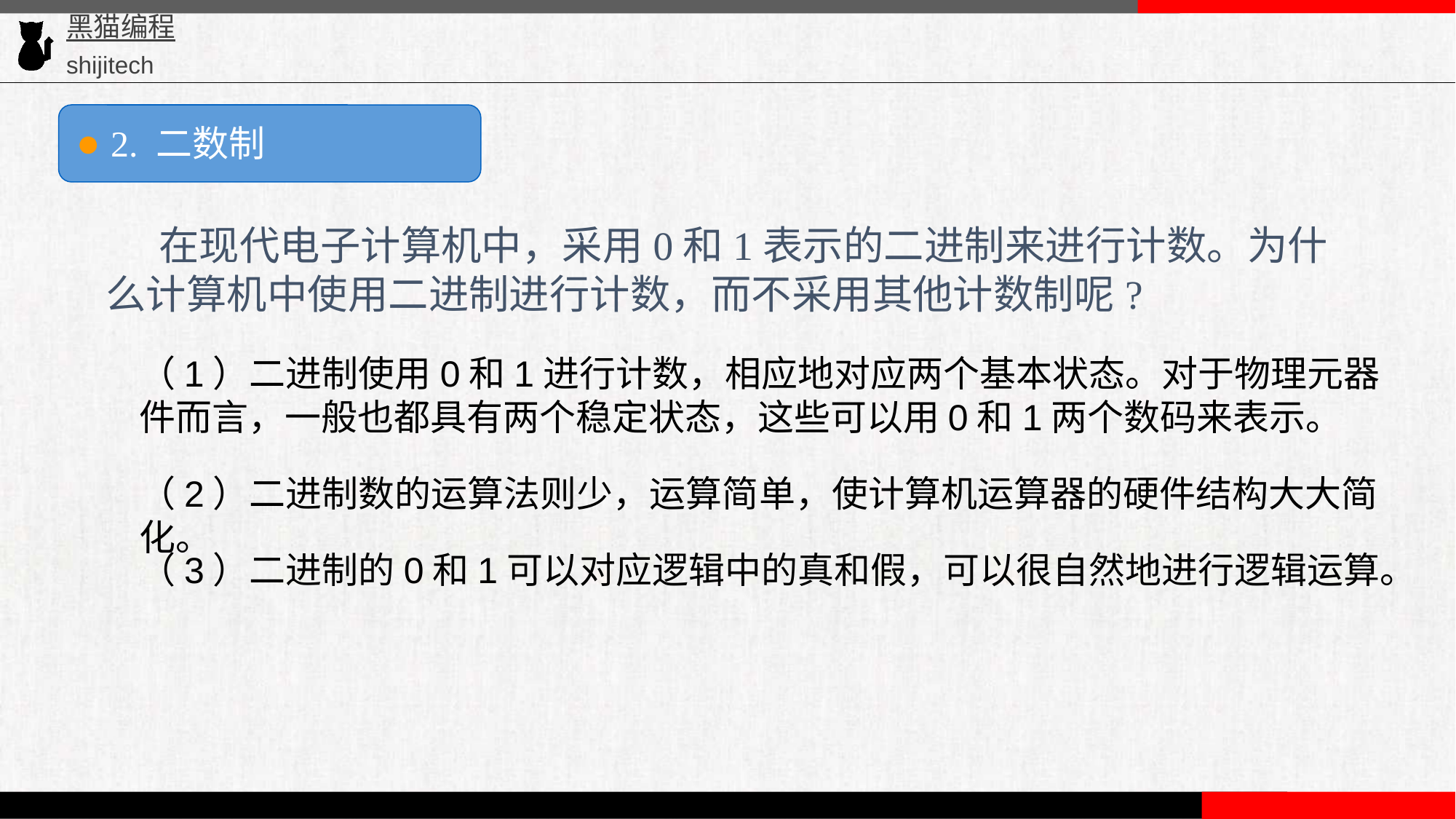

● 2. 二数制
在现代电子计算机中，采用0和1表示的二进制来进行计数。为什么计算机中使用二进制进行计数，而不采用其他计数制呢?
（1）二进制使用0和1进行计数，相应地对应两个基本状态。对于物理元器件而言，一般也都具有两个稳定状态，这些可以用0和1两个数码来表示。
（2）二进制数的运算法则少，运算简单，使计算机运算器的硬件结构大大简化。
（3）二进制的0和1可以对应逻辑中的真和假，可以很自然地进行逻辑运算。